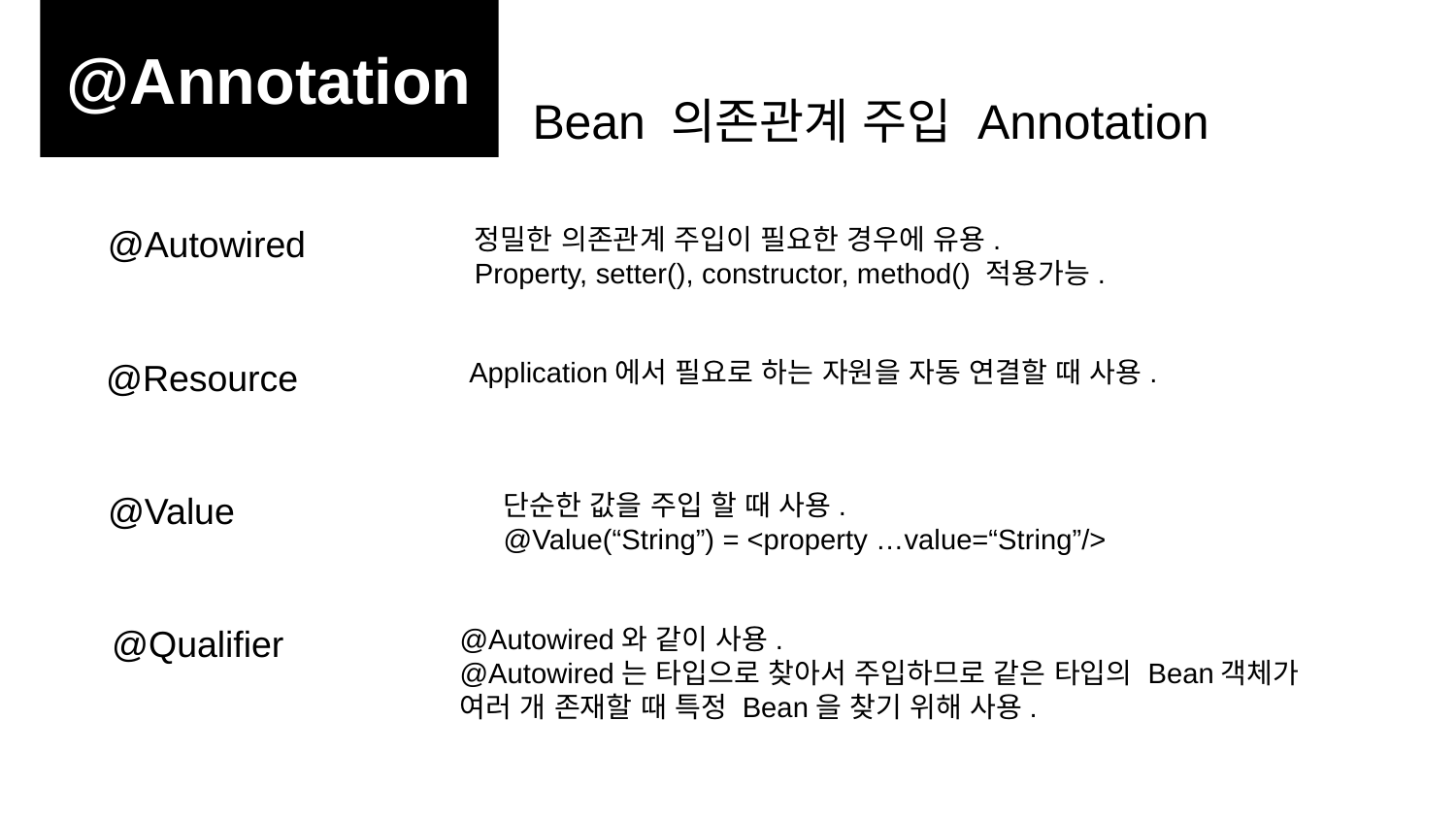

@Annotation
Bean 의존관계 주입 Annotation
@Autowired
정밀한 의존관계 주입이 필요한 경우에 유용.
Property, setter(), constructor, method() 적용가능.
@Resource
Application에서 필요로 하는 자원을 자동 연결할 때 사용.
단순한 값을 주입 할 때 사용.
@Value(“String”) = <property …value=“String”/>
@Value
@Qualifier
@Autowired와 같이 사용.
@Autowired는 타입으로 찾아서 주입하므로 같은 타입의 Bean객체가
여러 개 존재할 때 특정 Bean을 찾기 위해 사용.